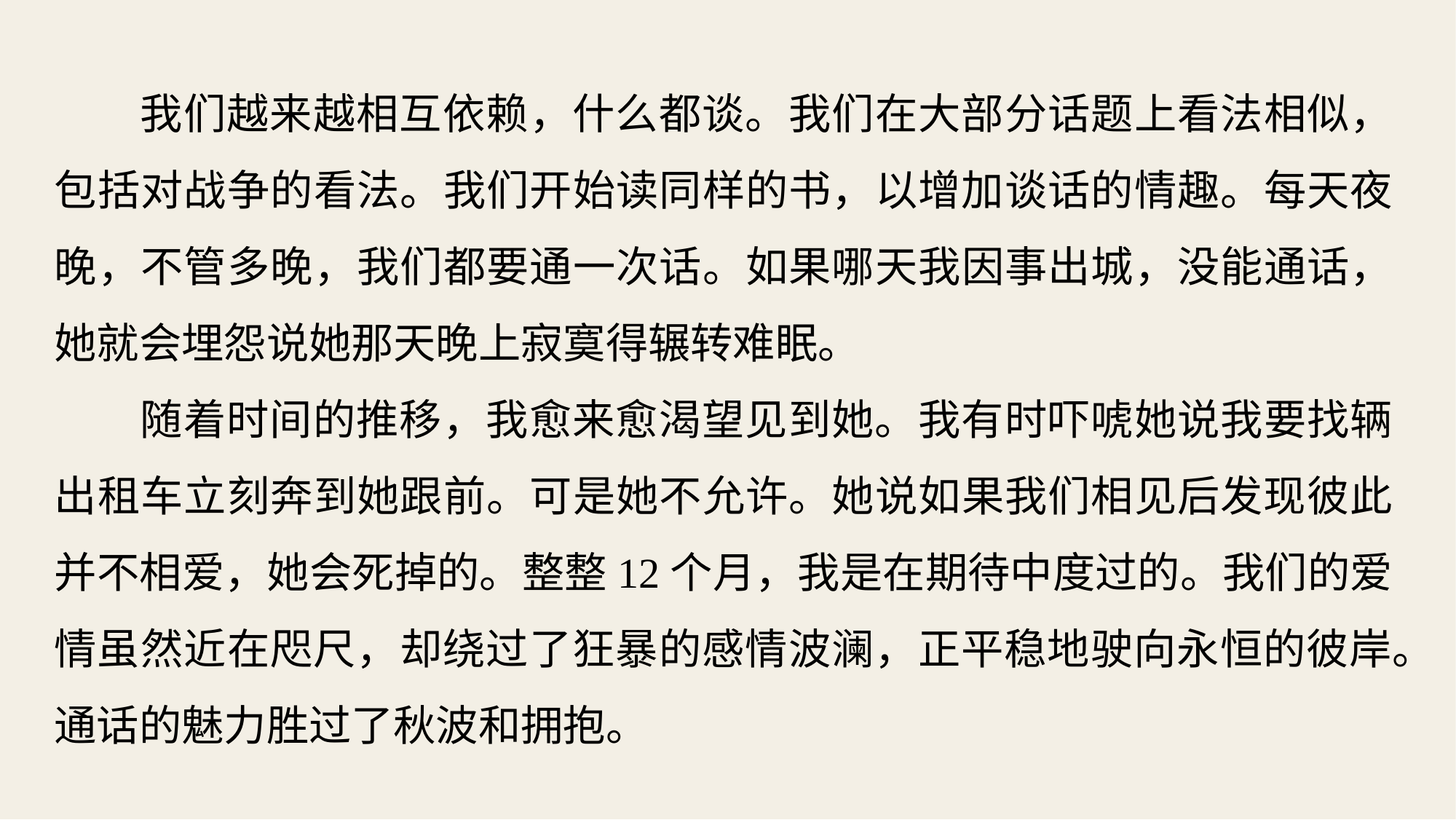

我们越来越相互依赖，什么都谈。我们在大部分话题上看法相似，包括对战争的看法。我们开始读同样的书，以增加谈话的情趣。每天夜晚，不管多晚，我们都要通一次话。如果哪天我因事出城，没能通话，她就会埋怨说她那天晚上寂寞得辗转难眠。
随着时间的推移，我愈来愈渴望见到她。我有时吓唬她说我要找辆出租车立刻奔到她跟前。可是她不允许。她说如果我们相见后发现彼此并不相爱，她会死掉的。整整12个月，我是在期待中度过的。我们的爱情虽然近在咫尺，却绕过了狂暴的感情波澜，正平稳地驶向永恒的彼岸。通话的魅力胜过了秋波和拥抱。